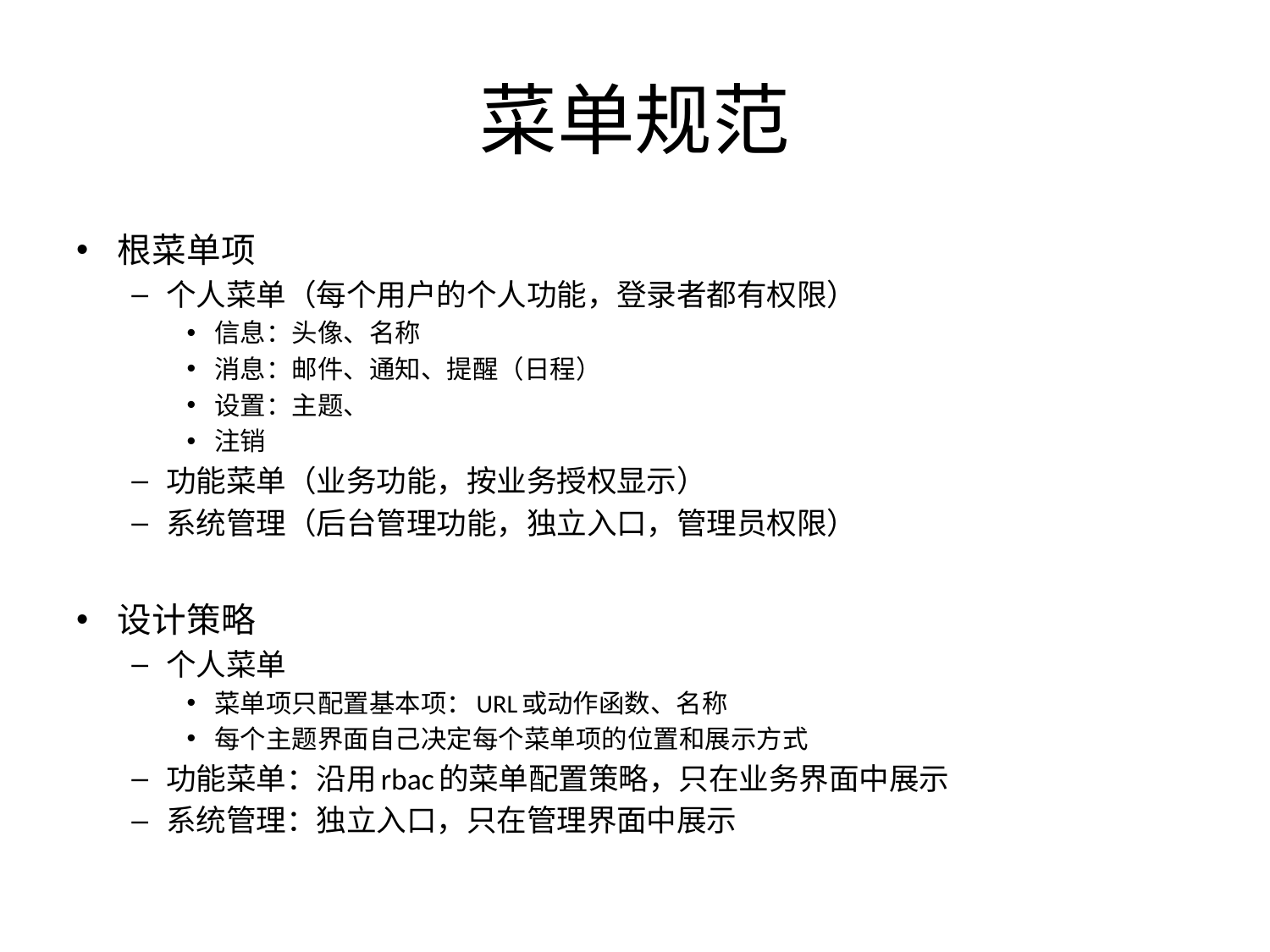

# 菜单规范
根菜单项
个人菜单（每个用户的个人功能，登录者都有权限）
信息：头像、名称
消息：邮件、通知、提醒（日程）
设置：主题、
注销
功能菜单（业务功能，按业务授权显示）
系统管理（后台管理功能，独立入口，管理员权限）

设计策略
个人菜单
菜单项只配置基本项：URL或动作函数、名称
每个主题界面自己决定每个菜单项的位置和展示方式
功能菜单：沿用rbac的菜单配置策略，只在业务界面中展示
系统管理：独立入口，只在管理界面中展示